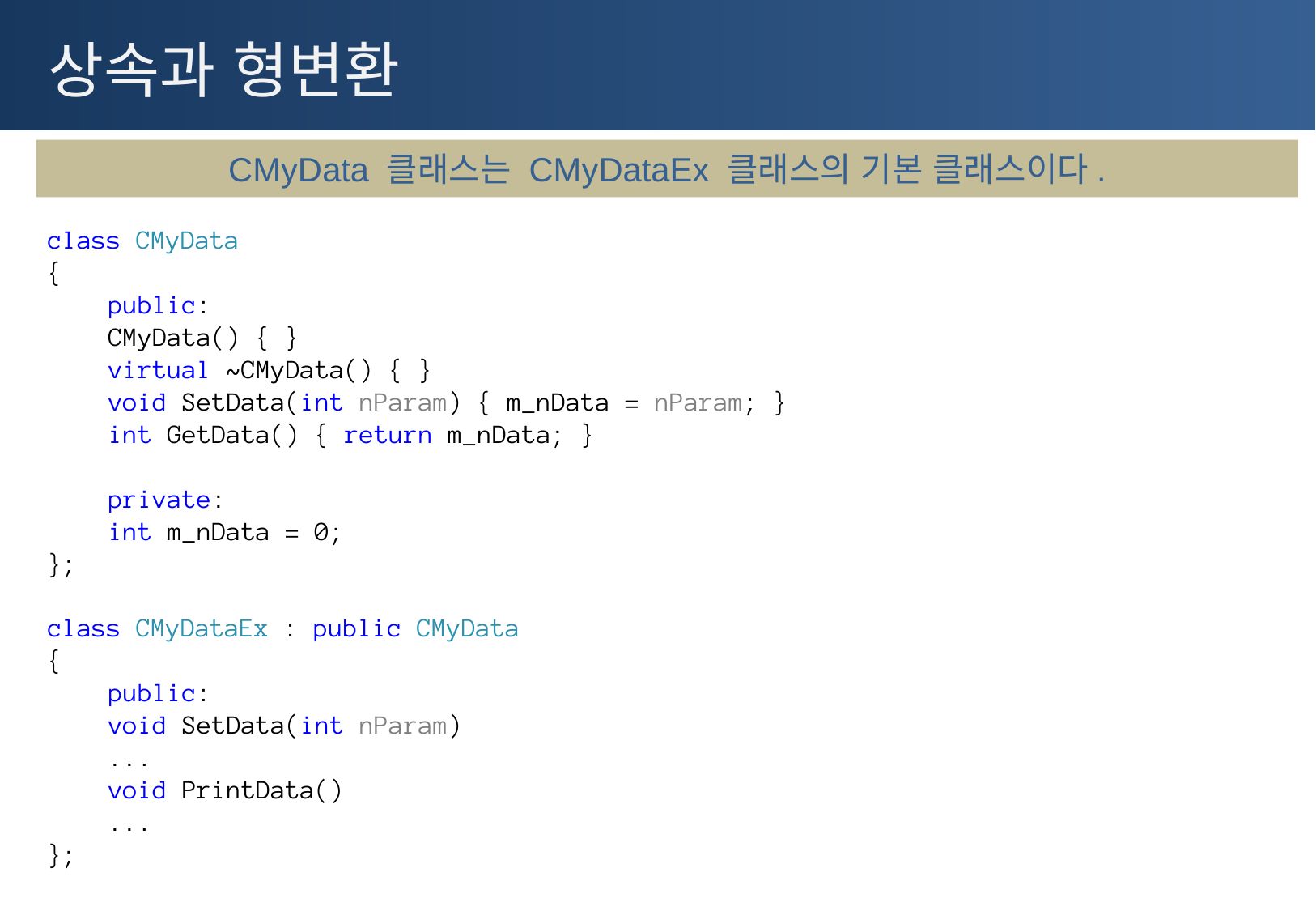

# 상속과 형변환
CMyData 클래스는 CMyDataEx 클래스의 기본 클래스이다.
class CMyData
{
public:
CMyData() { }
virtual ~CMyData() { }
void SetData(int nParam) { m_nData = nParam; }
int GetData() { return m_nData; }

private:
int m_nData = 0;
};

class CMyDataEx : public CMyData
{
public:
void SetData(int nParam)
...
void PrintData()
...
};